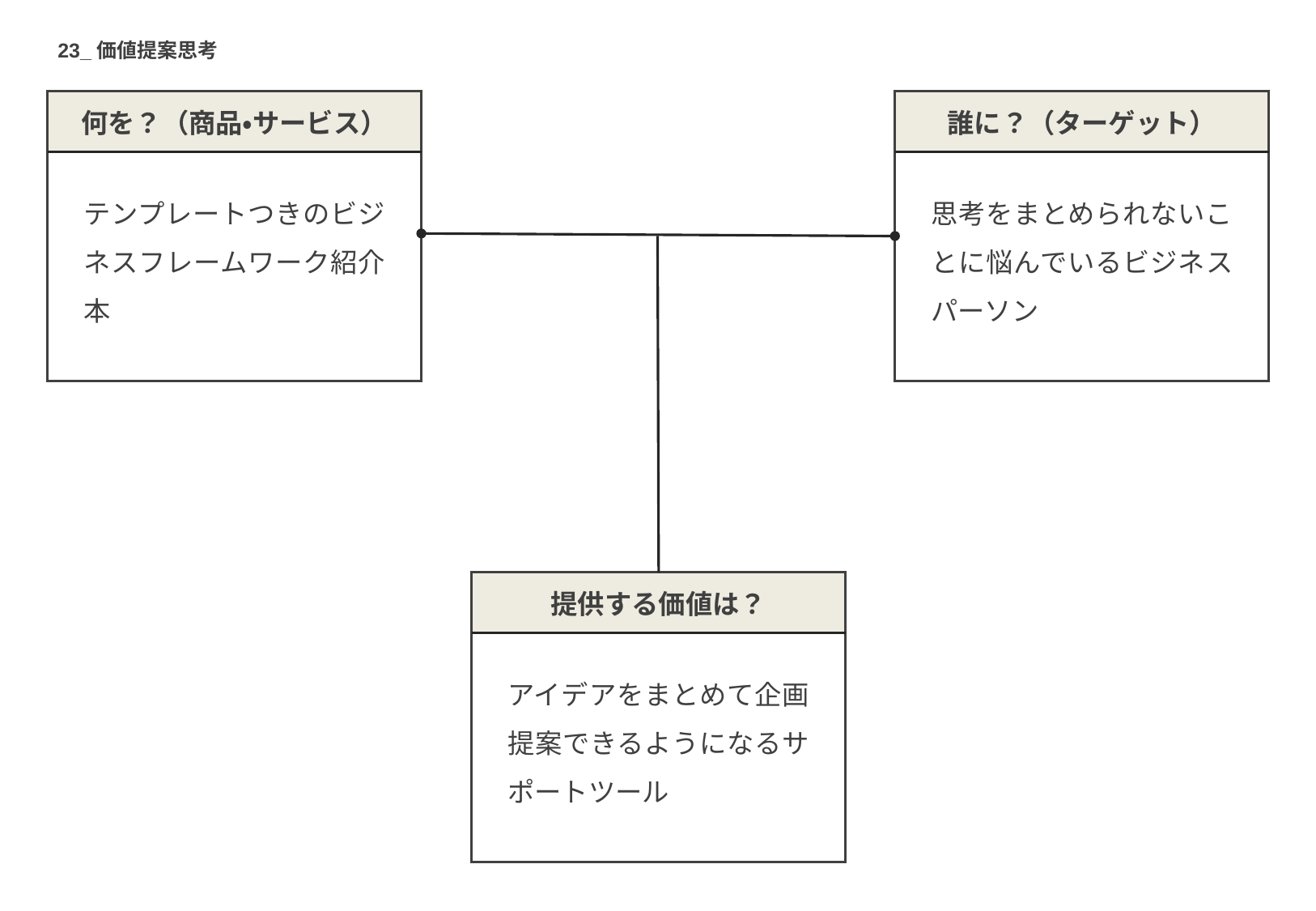

23_価値提案思考

何を？（商品・サービス）
テンプレートつきのビジネスフレームワーク紹介本

誰に？（ターゲット）
思考をまとめられないことに悩んでいるビジネスパーソン

提供する価値は？
アイデアをまとめて企画提案できるようになるサポートツール